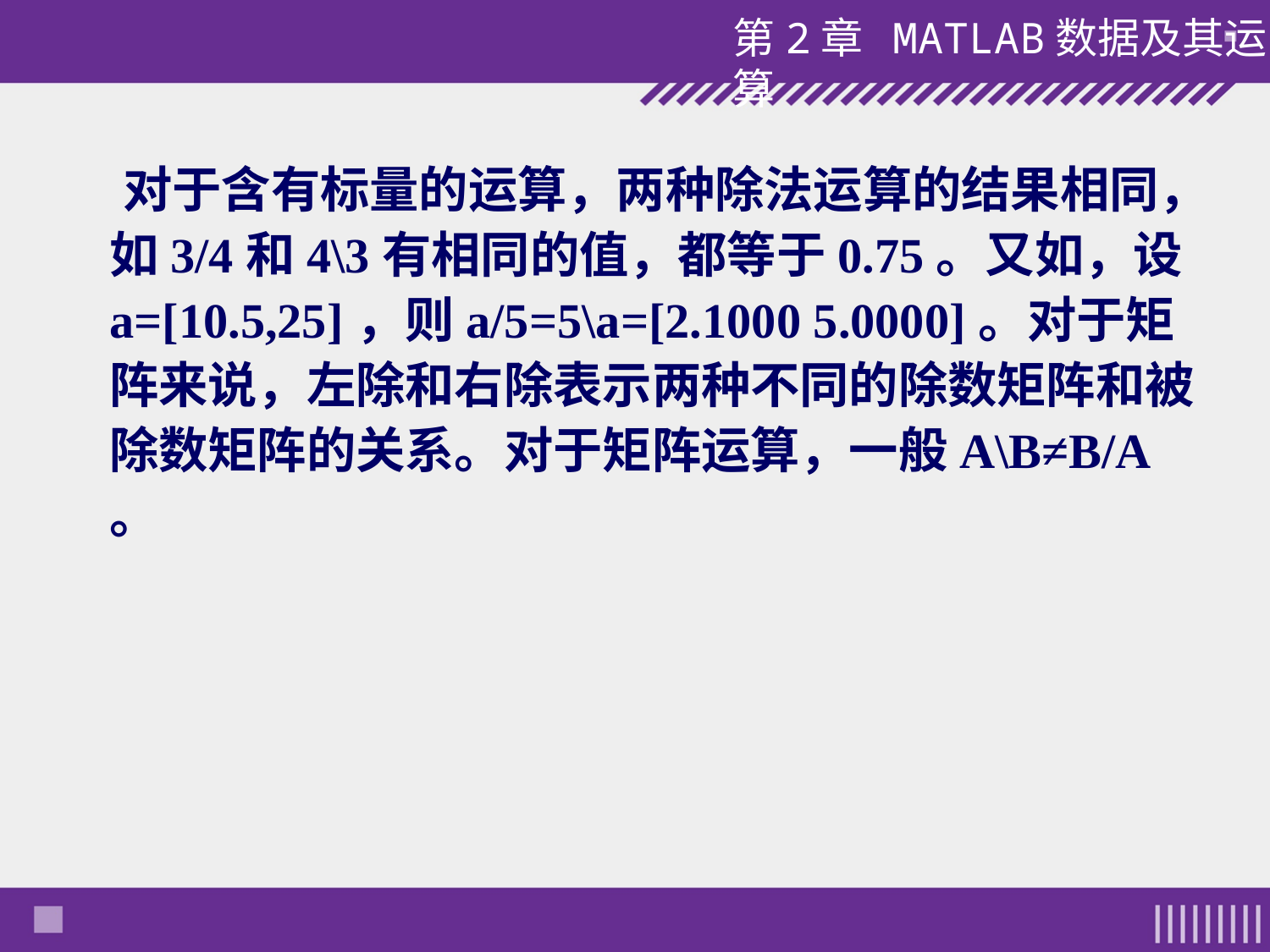

对于含有标量的运算，两种除法运算的结果相同，如3/4和4\3有相同的值，都等于0.75。又如，设a=[10.5,25]，则a/5=5\a=[2.1000 5.0000]。对于矩阵来说，左除和右除表示两种不同的除数矩阵和被除数矩阵的关系。对于矩阵运算，一般A\B≠B/A。